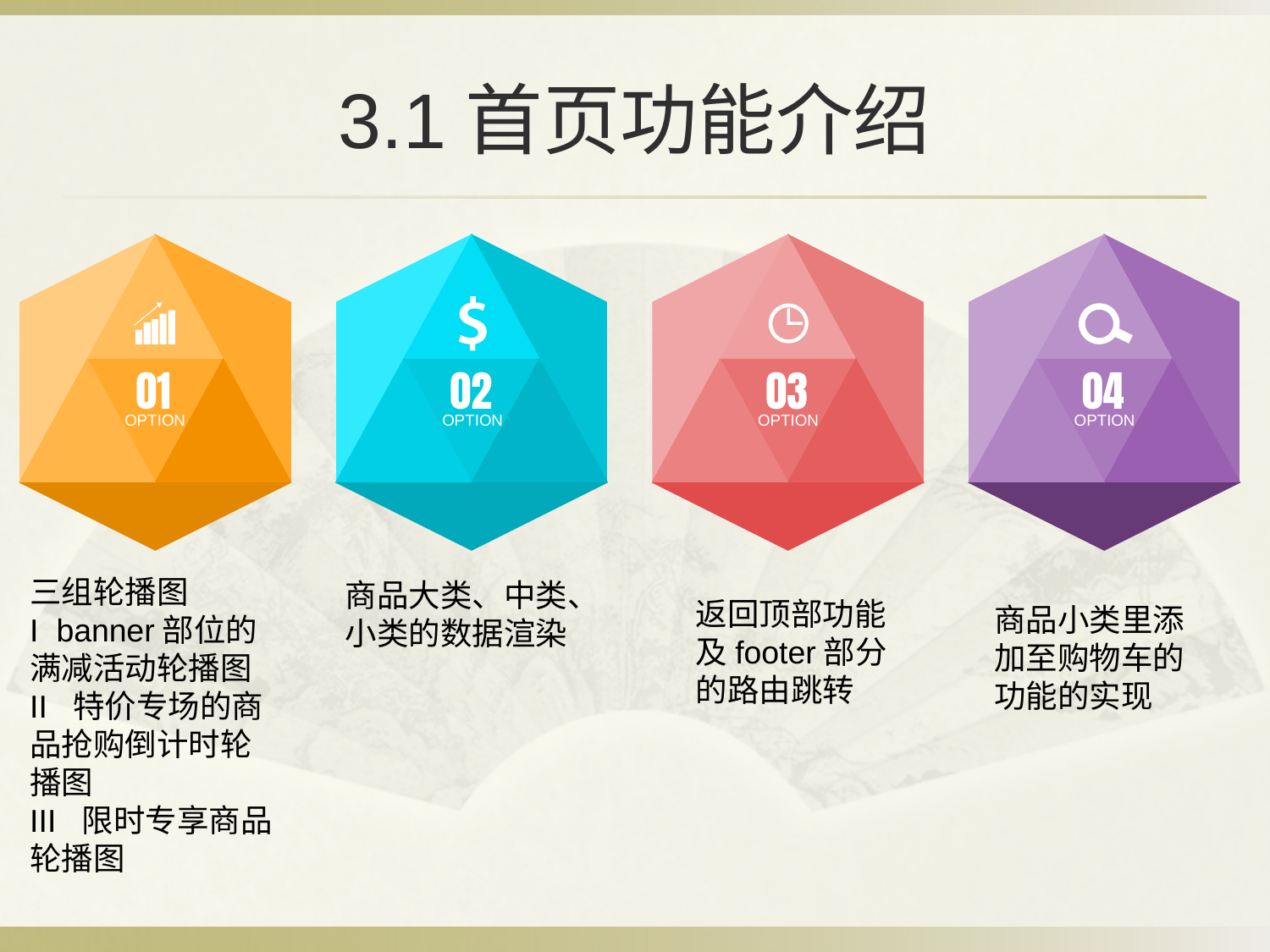

# 3.1首页功能介绍

01
OPTION
02
OPTION
03
OPTION
04
OPTION
三组轮播图
I  banner部位的满减活动轮播图
II  特价专场的商品抢购倒计时轮播图
III  限时专享商品轮播图
商品大类、中类、小类的数据渲染
返回顶部功能及footer部分的路由跳转
商品小类里添加至购物车的功能的实现